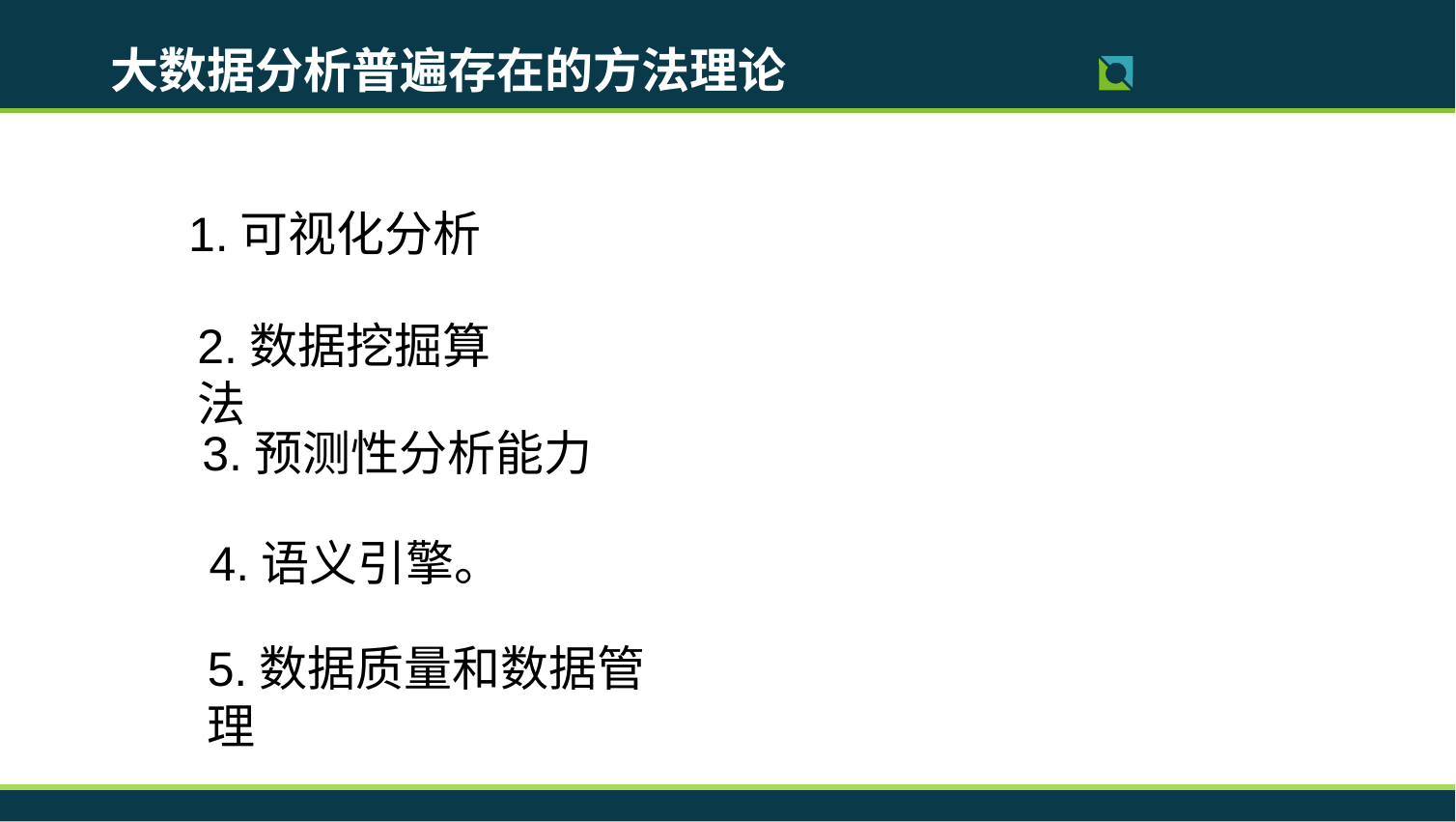

大数据分析普遍存在的方法理论
1.可视化分析
2.数据挖掘算法
3.预测性分析能力
/johdoe

/johndoe

4.语义引擎。
/johndoe

5.数据质量和数据管理